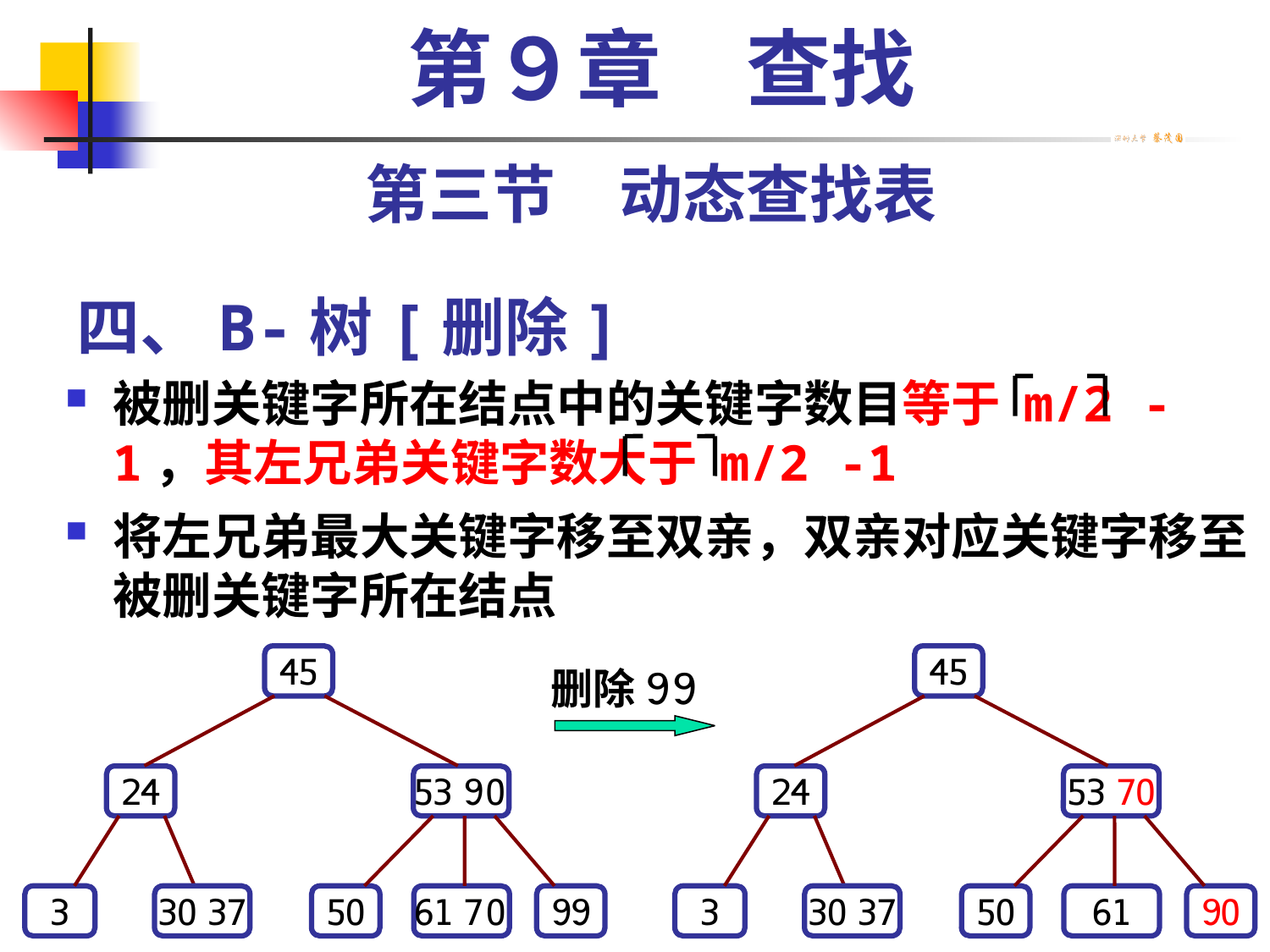

第９章　查找
第三节　动态查找表
# 四、B-树[删除]
被删关键字所在结点中的关键字数目等于 m/2 -1，其左兄弟关键字数大于 m/2 -1
将左兄弟最大关键字移至双亲，双亲对应关键字移至被删关键字所在结点

45

24
53 90

3
30 37
50
61 70
99
45

24
53 70

3
30 37
50
61
90
删除99